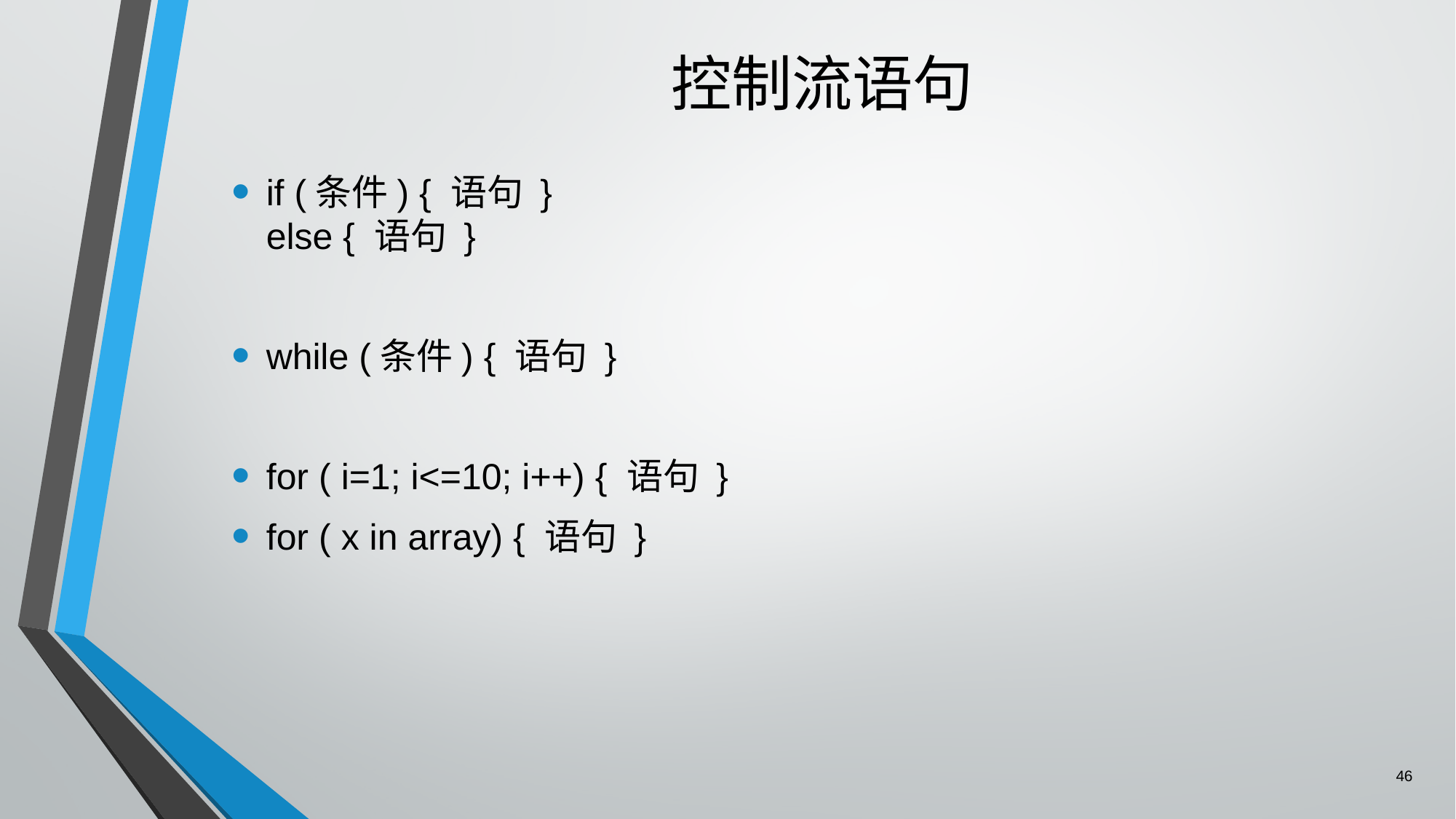

# 控制流语句
if (条件) { 语句 }
else { 语句 }

while (条件) { 语句 }

for ( i=1; i<=10; i++) { 语句 }
for ( x in array) { 语句 }
46